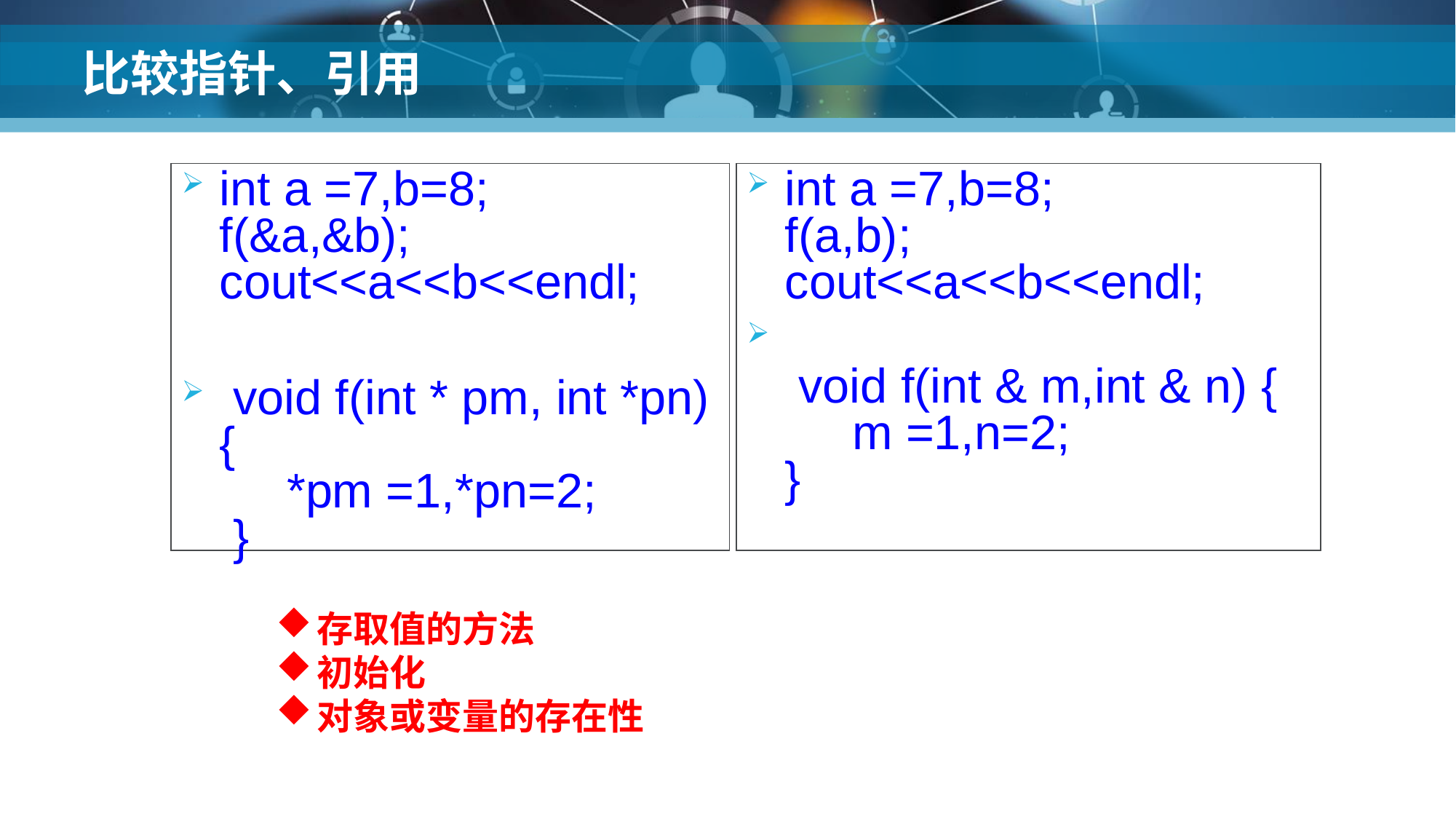

# 比较指针、引用
int a =7,b=8;
f(&a,&b);
cout<<a<<b<<endl;
 void f(int * pm, int *pn) {
     *pm =1,*pn=2;
 }
int a =7,b=8;
f(a,b);
cout<<a<<b<<endl;
 void f(int & m,int & n) {
     m =1,n=2;
}

存取值的方法
初始化
对象或变量的存在性